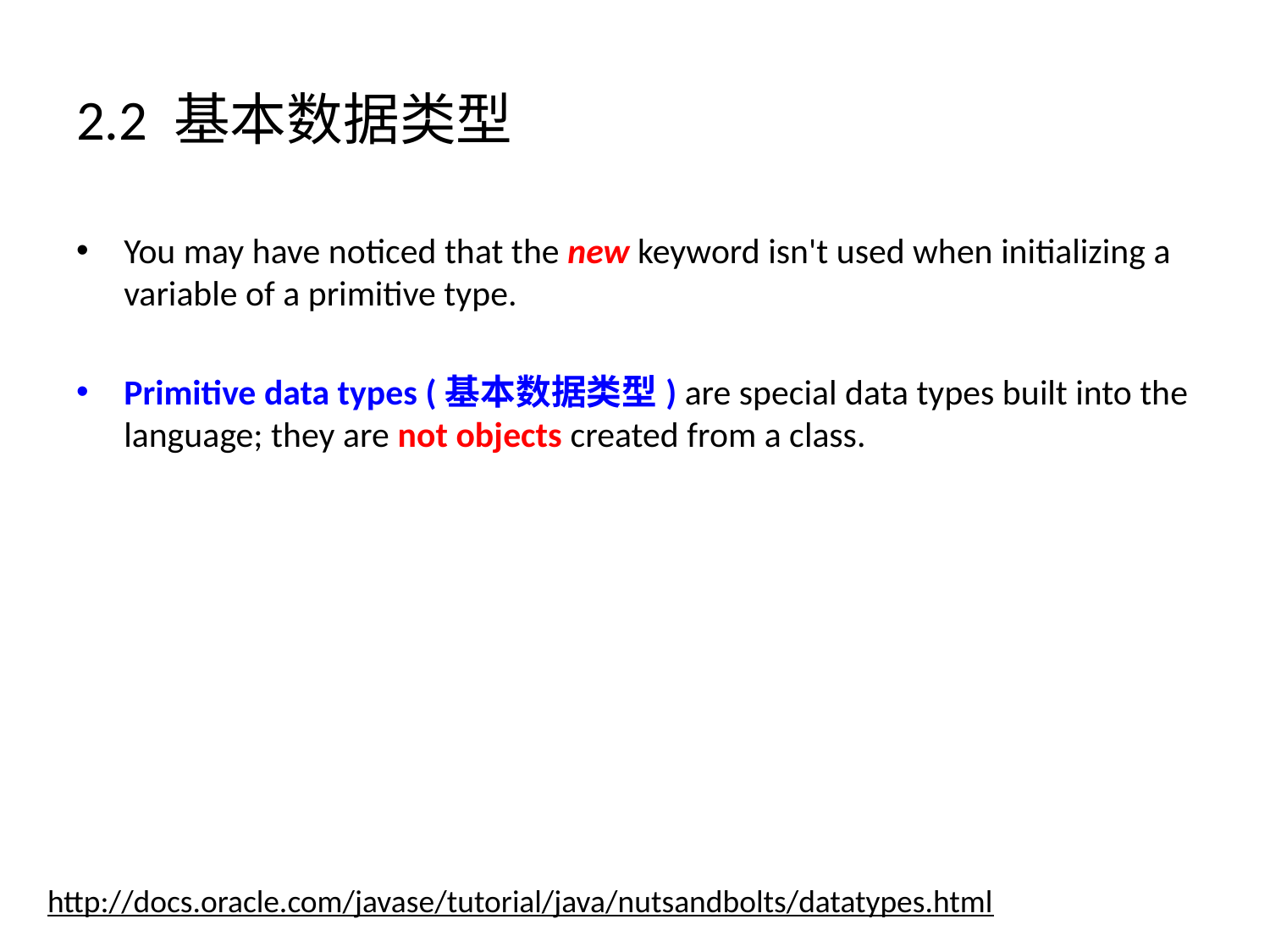

# 2.2 基本数据类型
You may have noticed that the new keyword isn't used when initializing a variable of a primitive type.

Primitive data types (基本数据类型) are special data types built into the language; they are not objects created from a class.
http://docs.oracle.com/javase/tutorial/java/nutsandbolts/datatypes.html